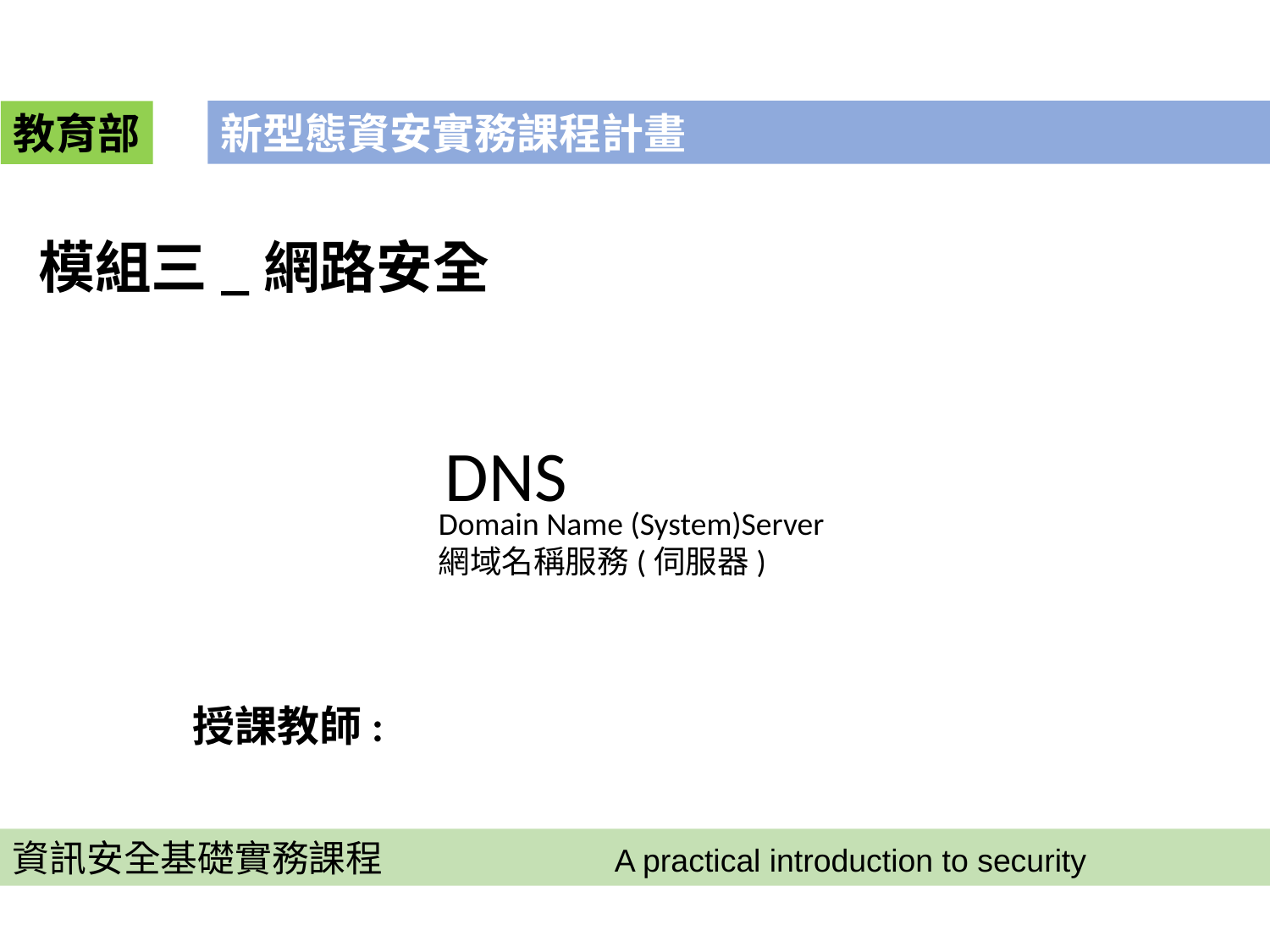

新型態資安實務課程計畫
教育部
模組三_網路安全
# DNS
Domain Name (System)Server
網域名稱服務(伺服器)
授課教師:
資訊安全基礎實務課程                           A practical introduction to security